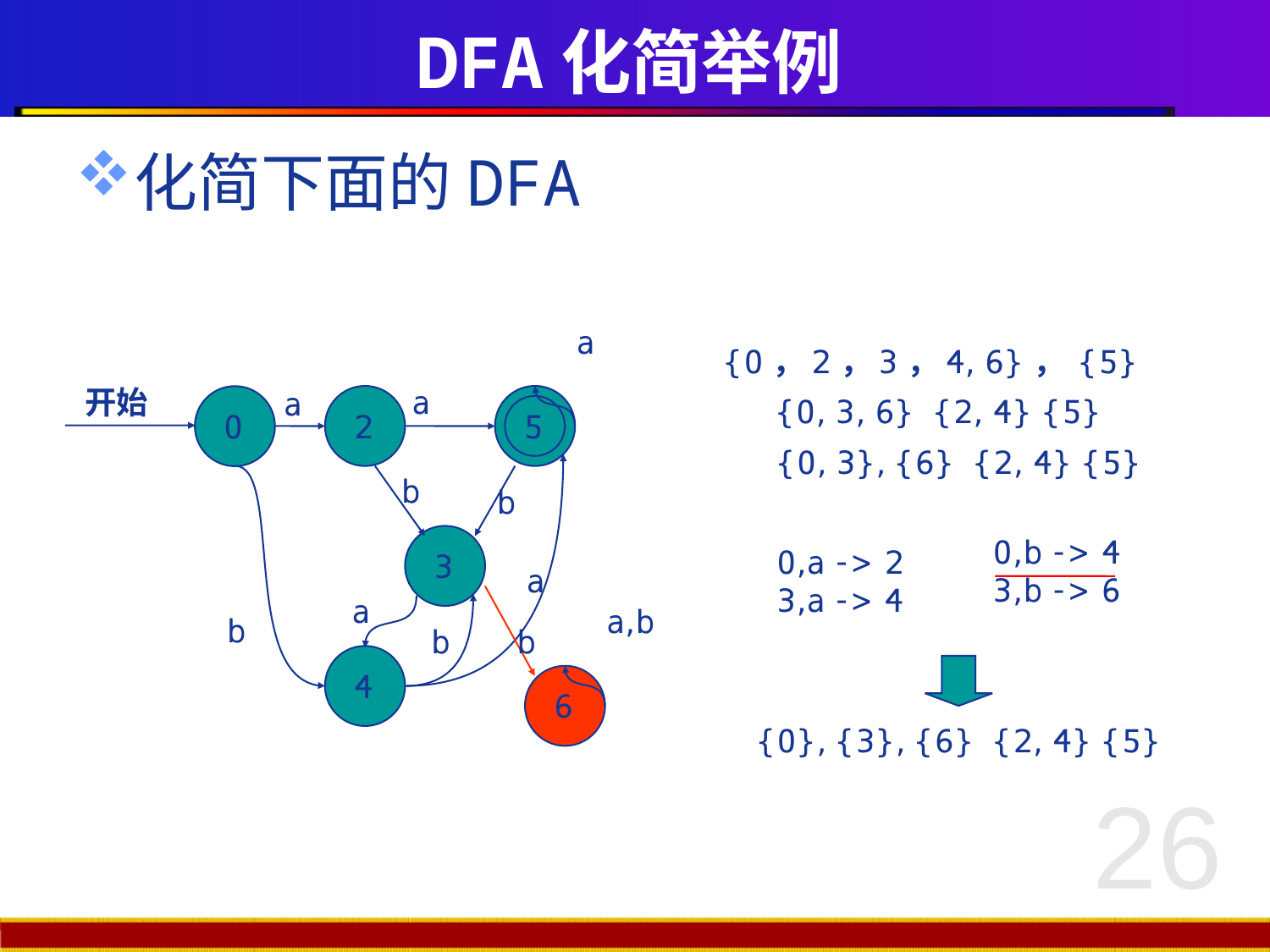

# DFA化简举例
化简下面的DFA
a
{0，2，3，4, 6}， {5}
开始
a
a
{0, 3, 6}  {2, 4} {5}
2

0
5

{0, 3}, {6}  {2, 4} {5}
b

b
3
0,b -> 4
3,b -> 6
0,a -> 2
3,a -> 4
a

a

a,b
b
b
b
4

6
{0}, {3}, {6}  {2, 4} {5}
26